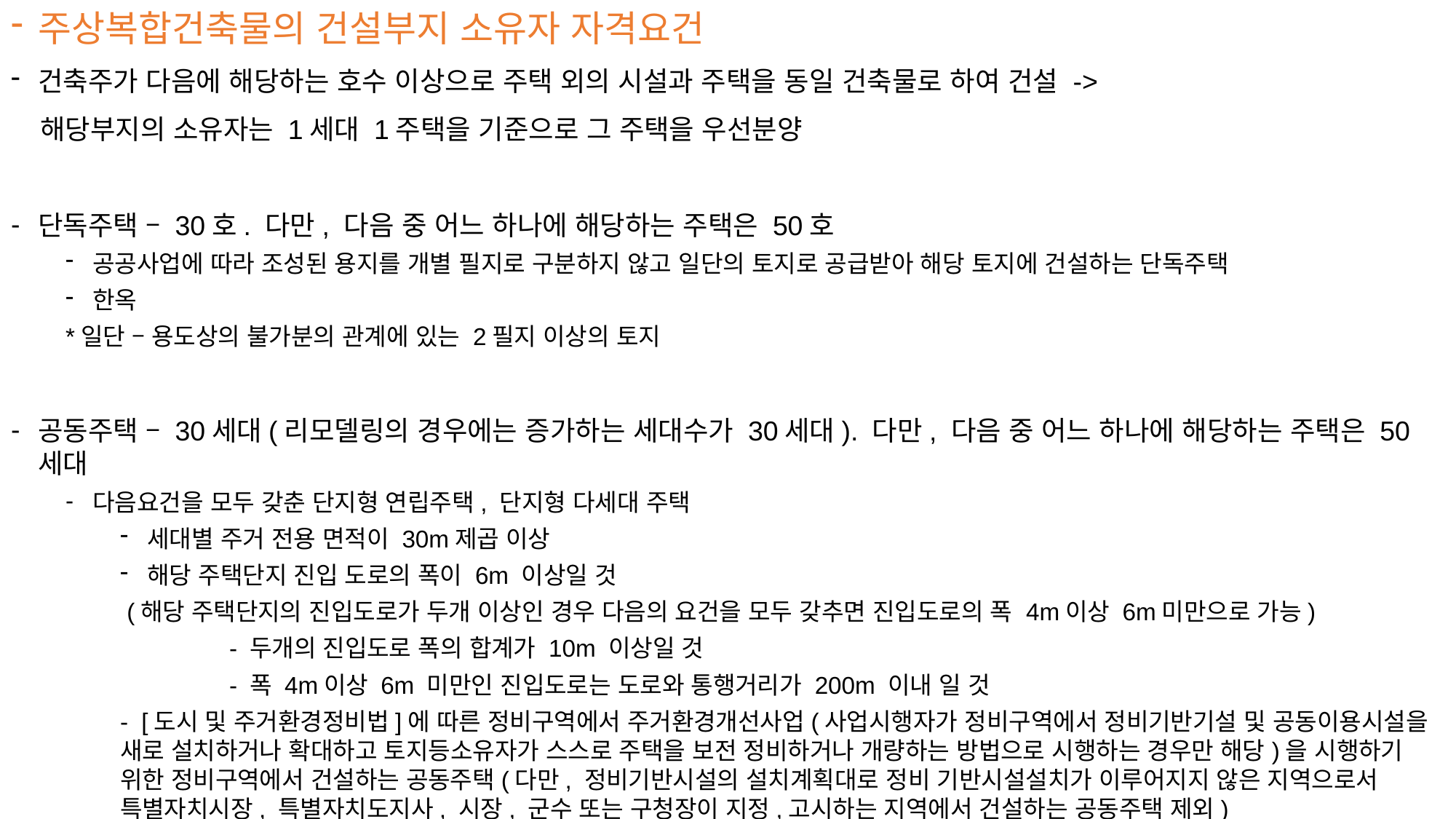

주상복합건축물의 건설부지 소유자 자격요건
건축주가 다음에 해당하는 호수 이상으로 주택 외의 시설과 주택을 동일 건축물로 하여 건설 ->
   해당부지의 소유자는 1세대 1주택을 기준으로 그 주택을 우선분양

단독주택 – 30호. 다만, 다음 중 어느 하나에 해당하는 주택은 50호
공공사업에 따라 조성된 용지를 개별 필지로 구분하지 않고 일단의 토지로 공급받아 해당 토지에 건설하는 단독주택
한옥
*일단 – 용도상의 불가분의 관계에 있는 2필지 이상의 토지

공동주택 – 30세대(리모델링의 경우에는 증가하는 세대수가 30세대). 다만, 다음 중 어느 하나에 해당하는 주택은 50세대
다음요건을 모두 갖춘 단지형 연립주택, 단지형 다세대 주택
세대별 주거 전용 면적이 30m제곱 이상
해당 주택단지 진입 도로의 폭이 6m 이상일 것
 (해당 주택단지의 진입도로가 두개 이상인 경우 다음의 요건을 모두 갖추면 진입도로의 폭 4m이상 6m미만으로 가능)
	- 두개의 진입도로 폭의 합계가 10m 이상일 것
	- 폭 4m이상 6m 미만인 진입도로는 도로와 통행거리가 200m 이내 일 것
-  [도시 및 주거환경정비법]에 따른 정비구역에서 주거환경개선사업(사업시행자가 정비구역에서 정비기반기설 및 공동이용시설을 새로 설치하거나 확대하고 토지등소유자가 스스로 주택을 보전 정비하거나 개량하는 방법으로 시행하는 경우만 해당)을 시행하기 위한 정비구역에서 건설하는 공동주택(다만, 정비기반시설의 설치계획대로 정비 기반시설설치가 이루어지지 않은 지역으로서 특별자치시장, 특별자치도지사, 시장, 군수 또는 구청장이 지정,고시하는 지역에서 건설하는 공동주택 제외)